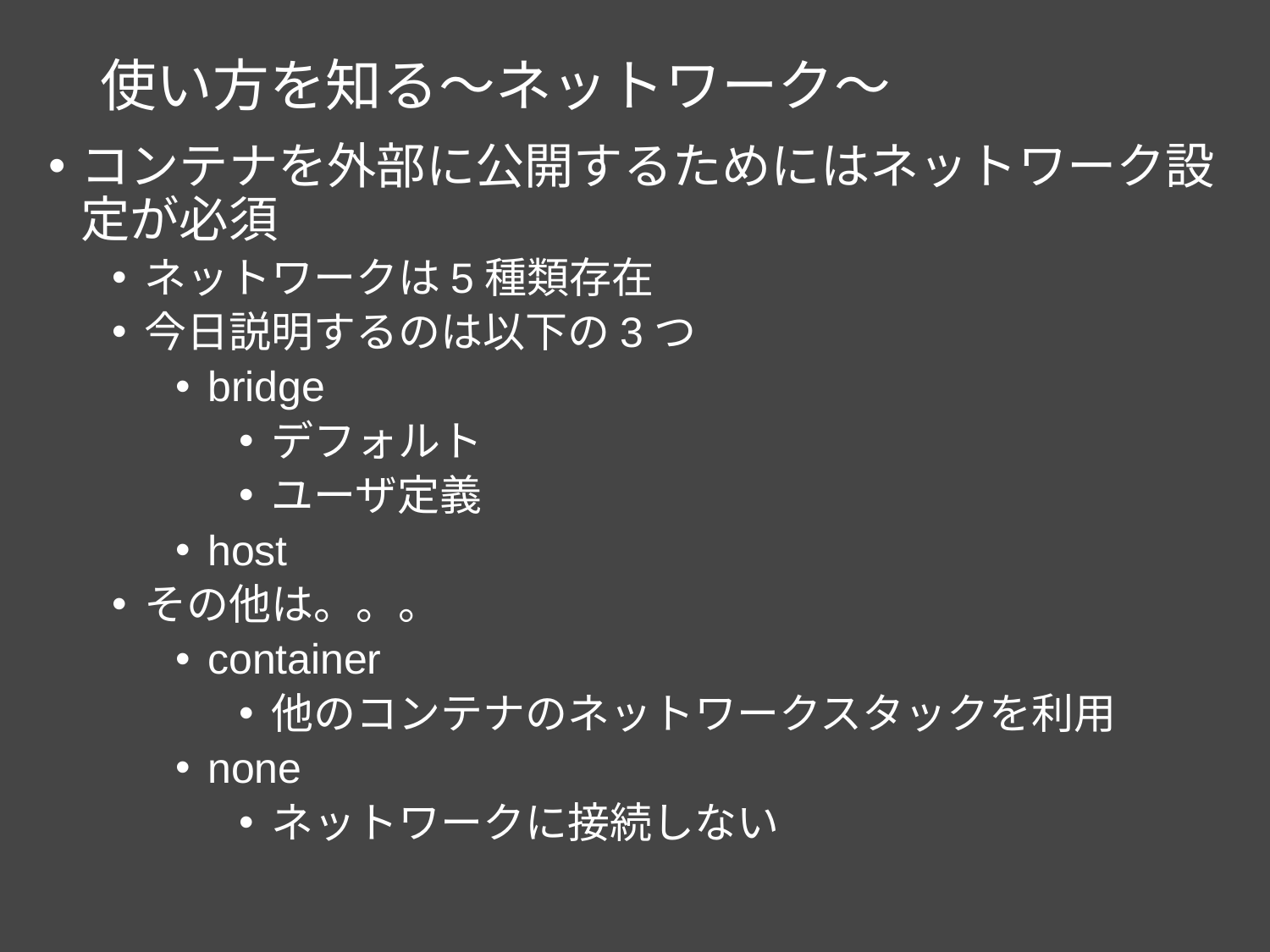

# 使い方を知る～ネットワーク～
コンテナを外部に公開するためにはネットワーク設定が必須
ネットワークは5種類存在
今日説明するのは以下の3つ
bridge
デフォルト
ユーザ定義
host
その他は。。。
container
他のコンテナのネットワークスタックを利用
none
ネットワークに接続しない